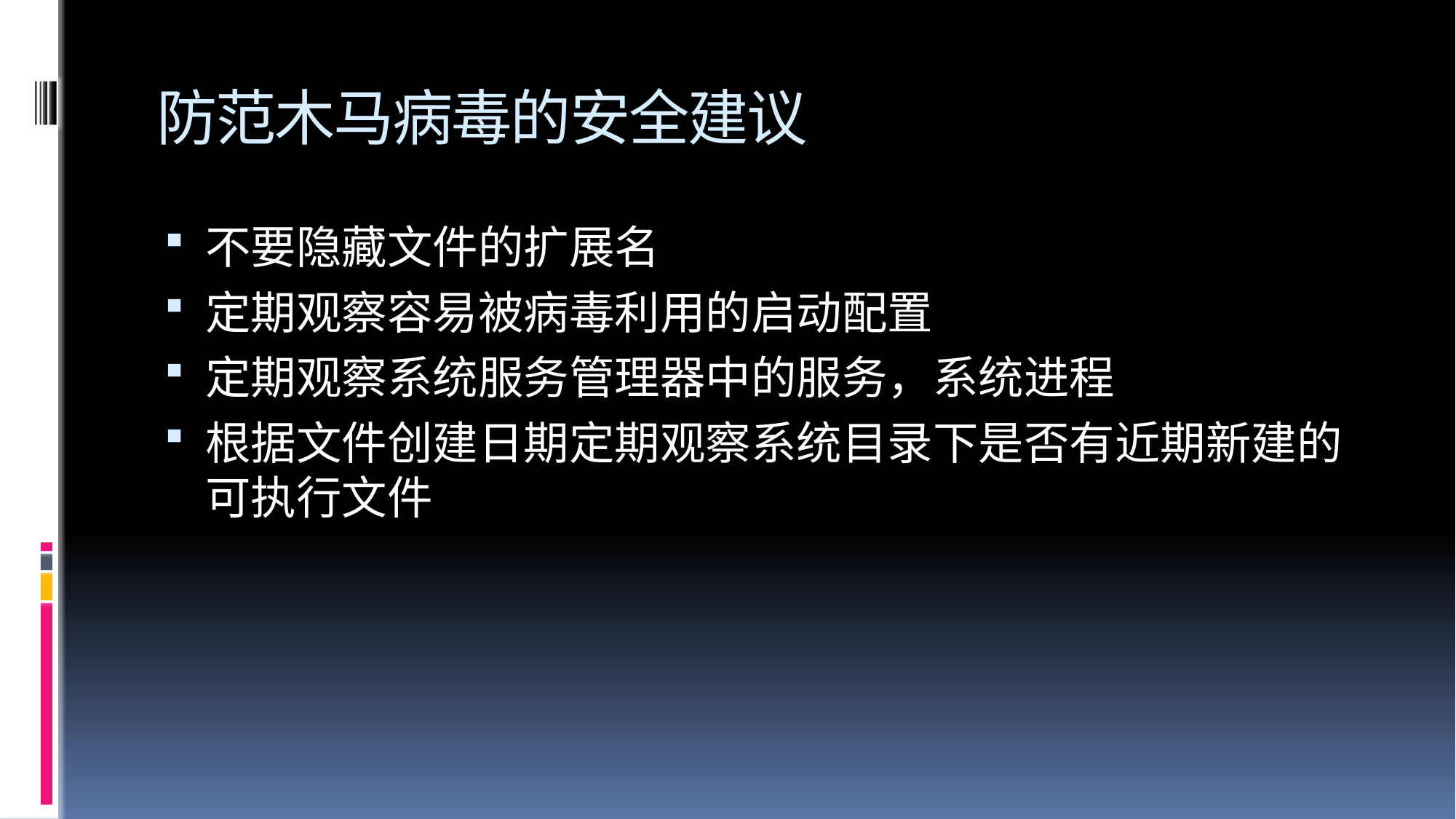

# 防范木马病毒的安全建议
不要隐藏文件的扩展名
定期观察容易被病毒利用的启动配置
定期观察系统服务管理器中的服务，系统进程
根据文件创建日期定期观察系统目录下是否有近期新建的可执行文件